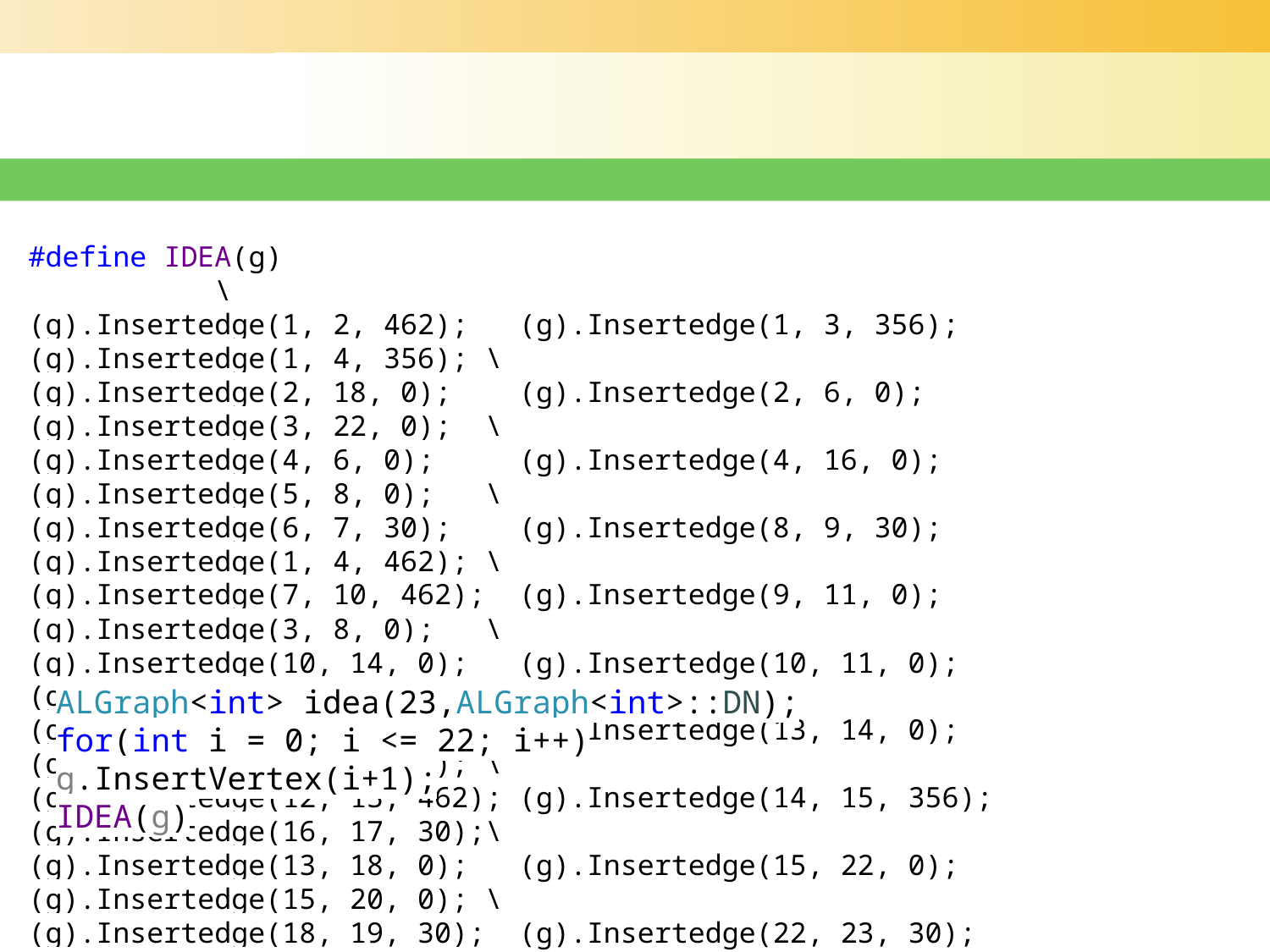

#define IDEA(g)                                                                      \
(g).Insertedge(1, 2, 462);   (g).Insertedge(1, 3, 356);   (g).Insertedge(1, 4, 356); \
(g).Insertedge(2, 18, 0);    (g).Insertedge(2, 6, 0);     (g).Insertedge(3, 22, 0);  \
(g).Insertedge(4, 6, 0);     (g).Insertedge(4, 16, 0);    (g).Insertedge(5, 8, 0);   \
(g).Insertedge(6, 7, 30);    (g).Insertedge(8, 9, 30);    (g).Insertedge(1, 4, 462); \
(g).Insertedge(7, 10, 462);  (g).Insertedge(9, 11, 0);    (g).Insertedge(3, 8, 0);   \
(g).Insertedge(10, 14, 0);   (g).Insertedge(10, 11, 0);   (g).Insertedge(5, 20, 0);  \
(g).Insertedge(11, 12, 356); (g).Insertedge(13, 14, 0);   (g).Insertedge(13, 16, 0); \
(g).Insertedge(12, 13, 462); (g).Insertedge(14, 15, 356); (g).Insertedge(16, 17, 30);\
(g).Insertedge(13, 18, 0);   (g).Insertedge(15, 22, 0);   (g).Insertedge(15, 20, 0); \
(g).Insertedge(18, 19, 30);  (g).Insertedge(22, 23, 30);  (g).Insertedge(20, 21, 30);\
国家ASIC系统工程技术研究中心
ALGraph<int> idea(23,ALGraph<int>::DN);
for(int i = 0; i <= 22; i++)
g.InsertVertex(i+1);
IDEA(g)